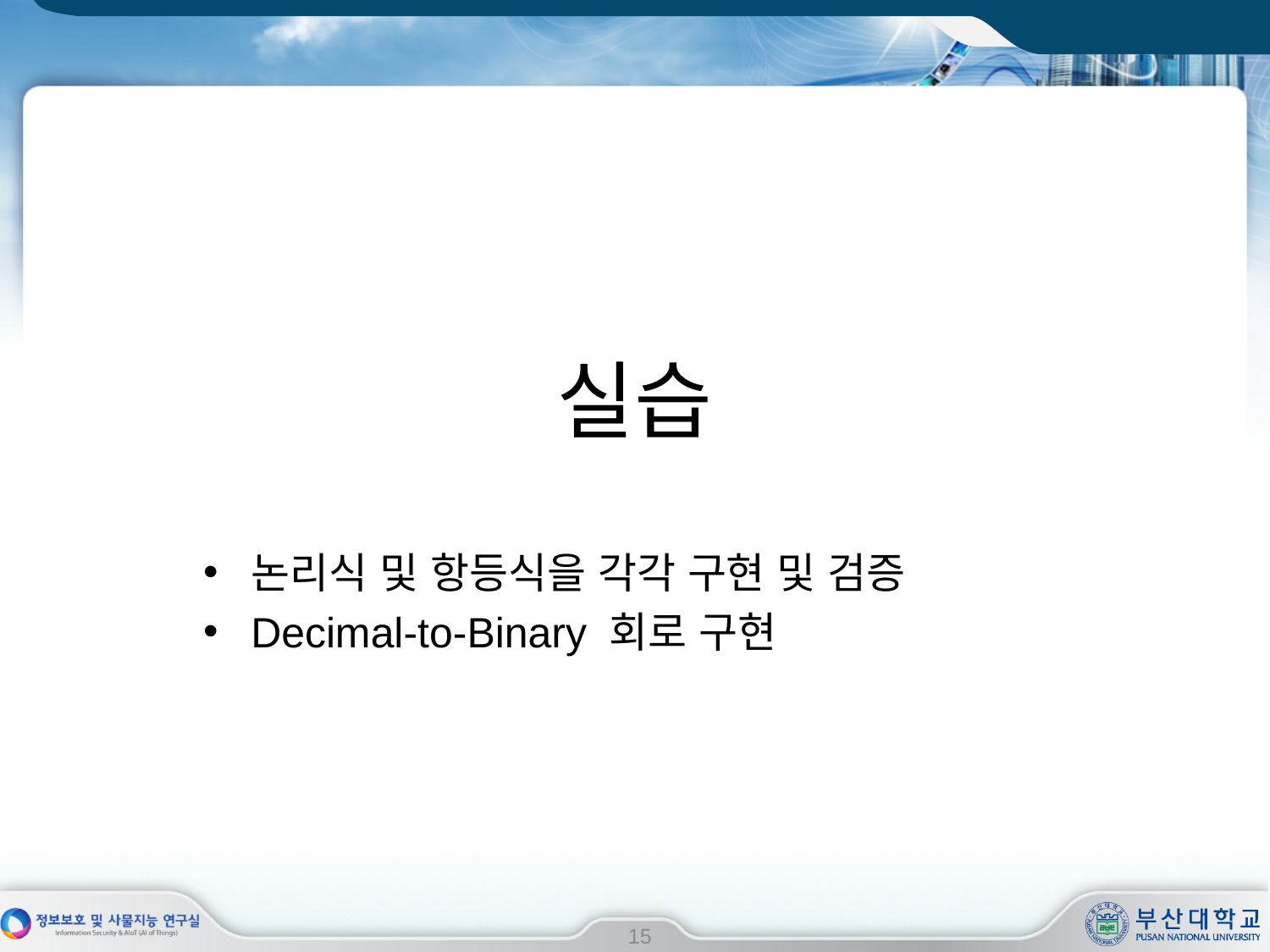

실습
논리식 및 항등식을 각각 구현 및 검증
Decimal-to-Binary 회로 구현
15